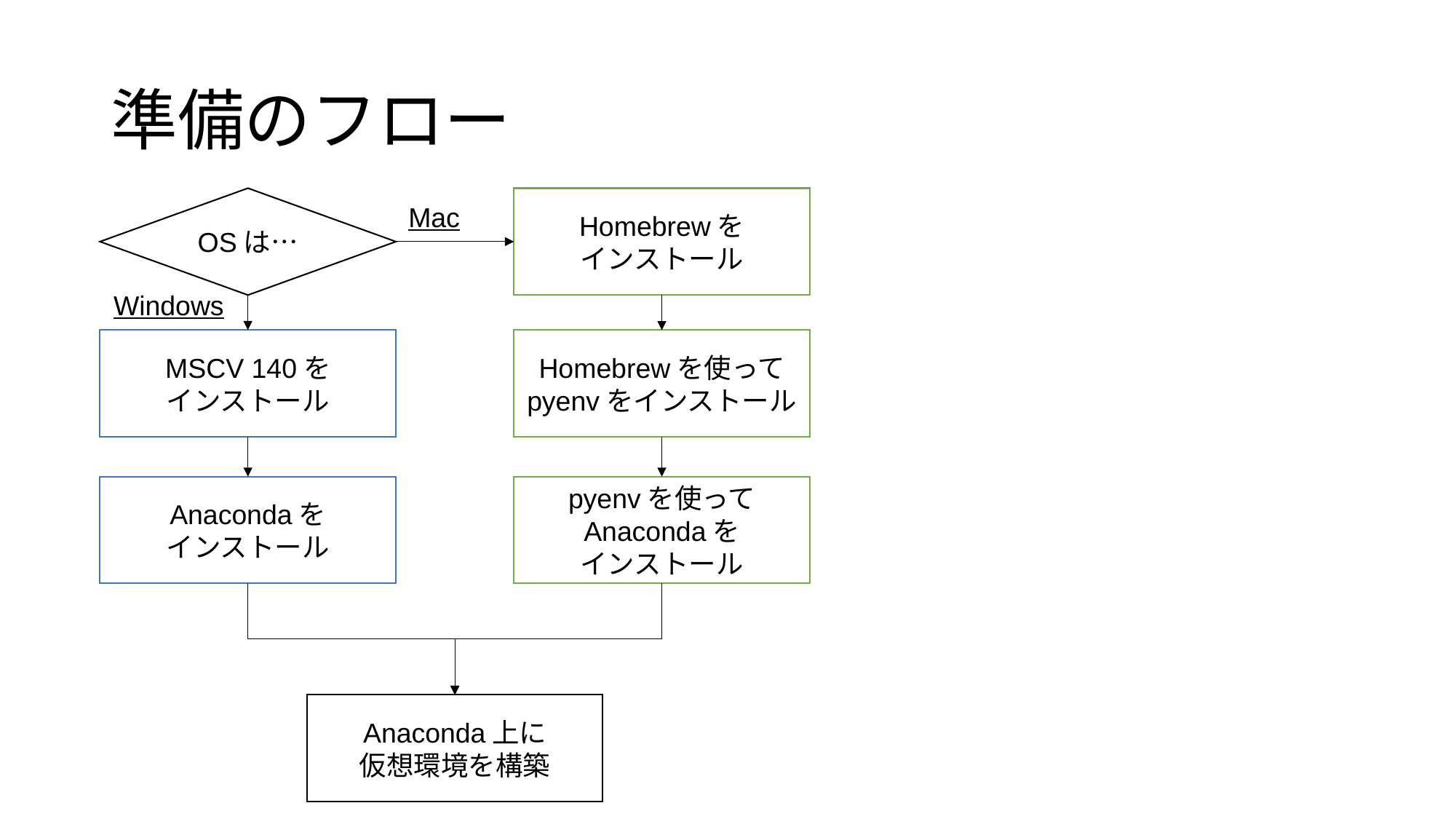

# 準備のフロー
OSは…
Homebrewを
インストール
Mac
Windows
MSCV 140を
インストール
Homebrewを使って
pyenvをインストール
Anacondaを
インストール
pyenvを使って
Anacondaを
インストール
Anaconda上に
仮想環境を構築